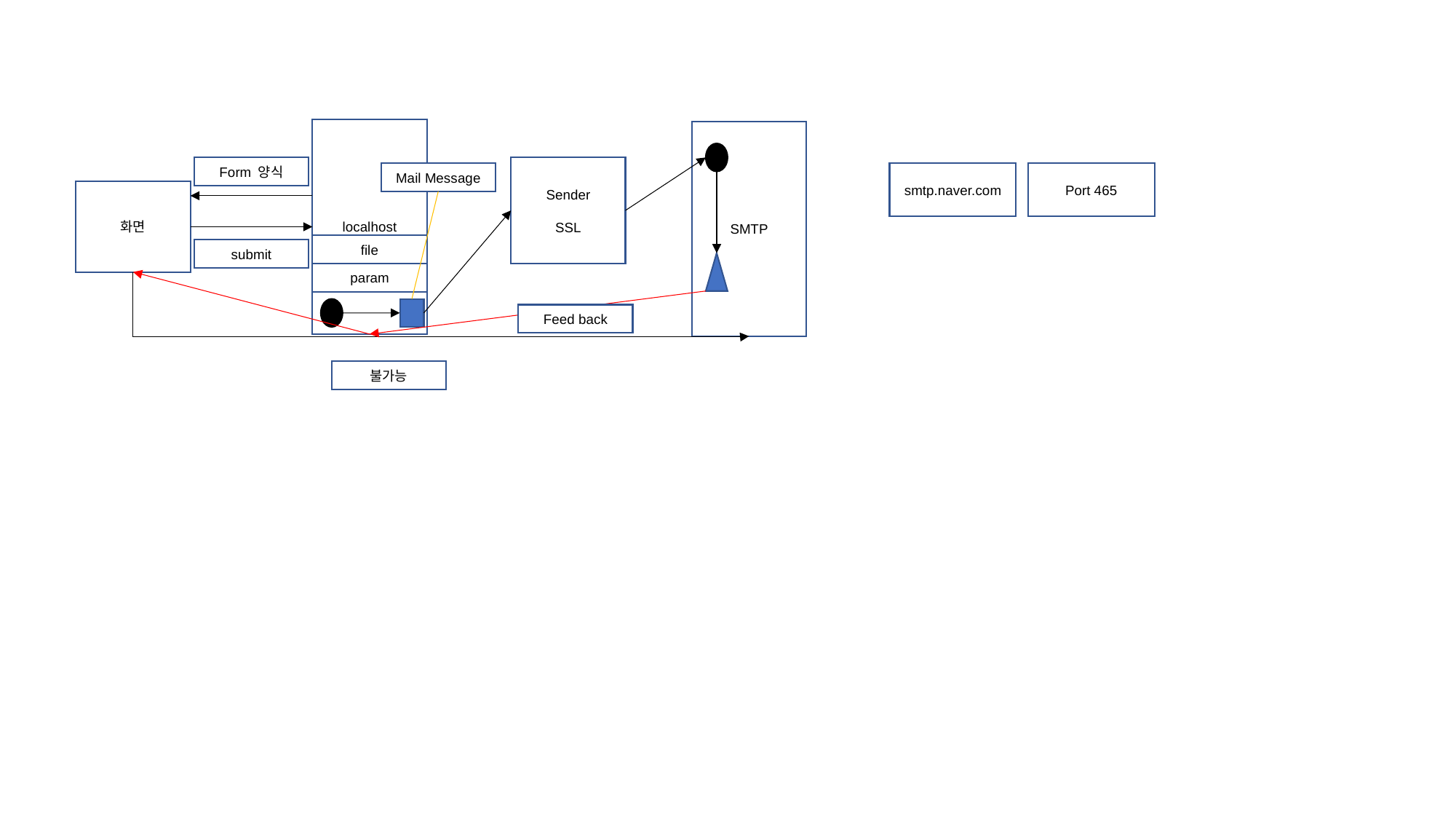

localhost
SMTP

Sender

SSL
Form 양식
Mail Message
smtp.naver.com
Port 465
화면
file
submit

param

Feed back
불가능